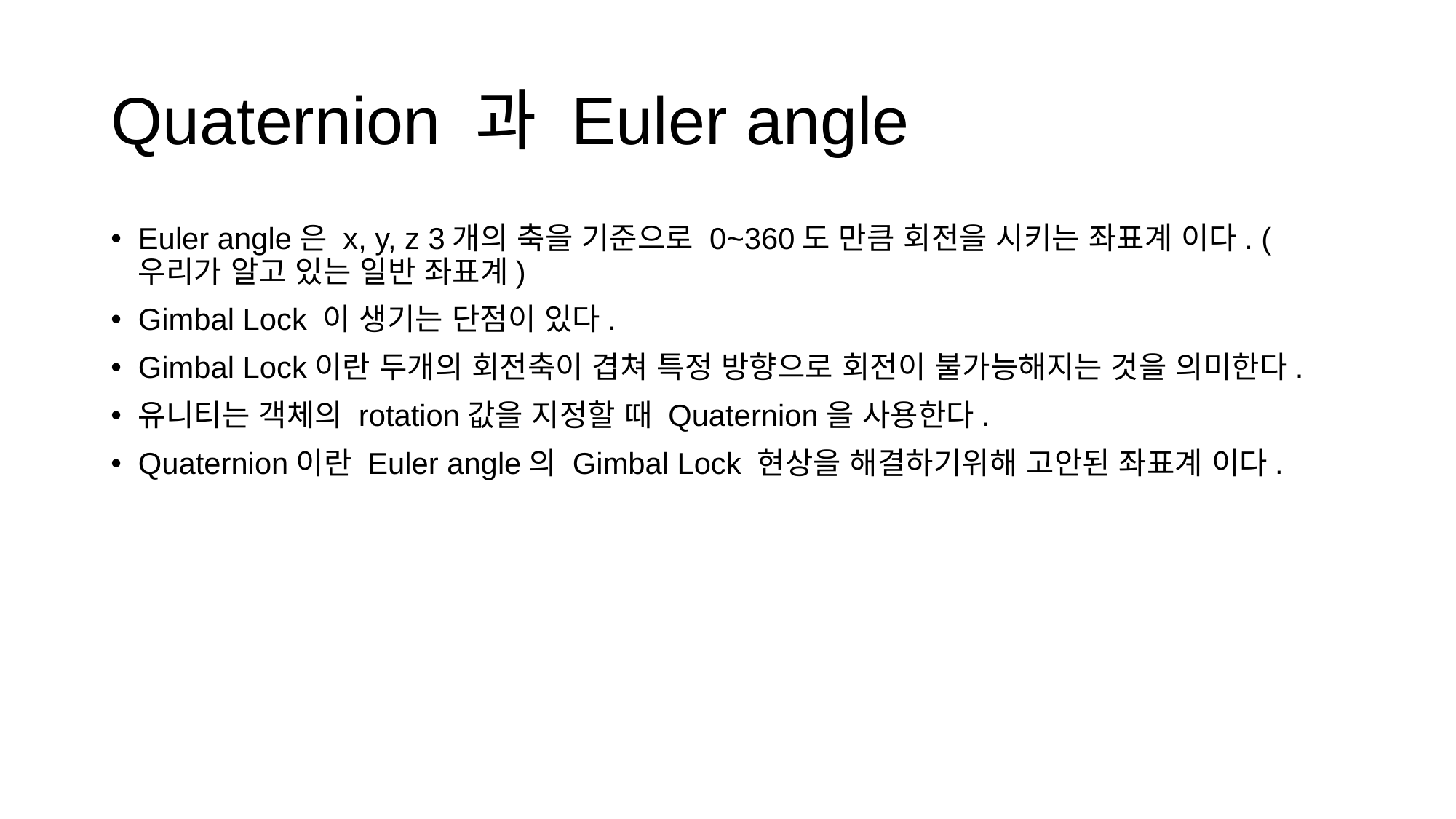

# Quaternion 과 Euler angle
Euler angle은 x, y, z 3개의 축을 기준으로 0~360도 만큼 회전을 시키는 좌표계 이다. (우리가 알고 있는 일반 좌표계)
Gimbal Lock 이 생기는 단점이 있다.
Gimbal Lock이란 두개의 회전축이 겹쳐 특정 방향으로 회전이 불가능해지는 것을 의미한다.
유니티는 객체의 rotation값을 지정할 때 Quaternion을 사용한다.
Quaternion이란 Euler angle의 Gimbal Lock 현상을 해결하기위해 고안된 좌표계 이다.